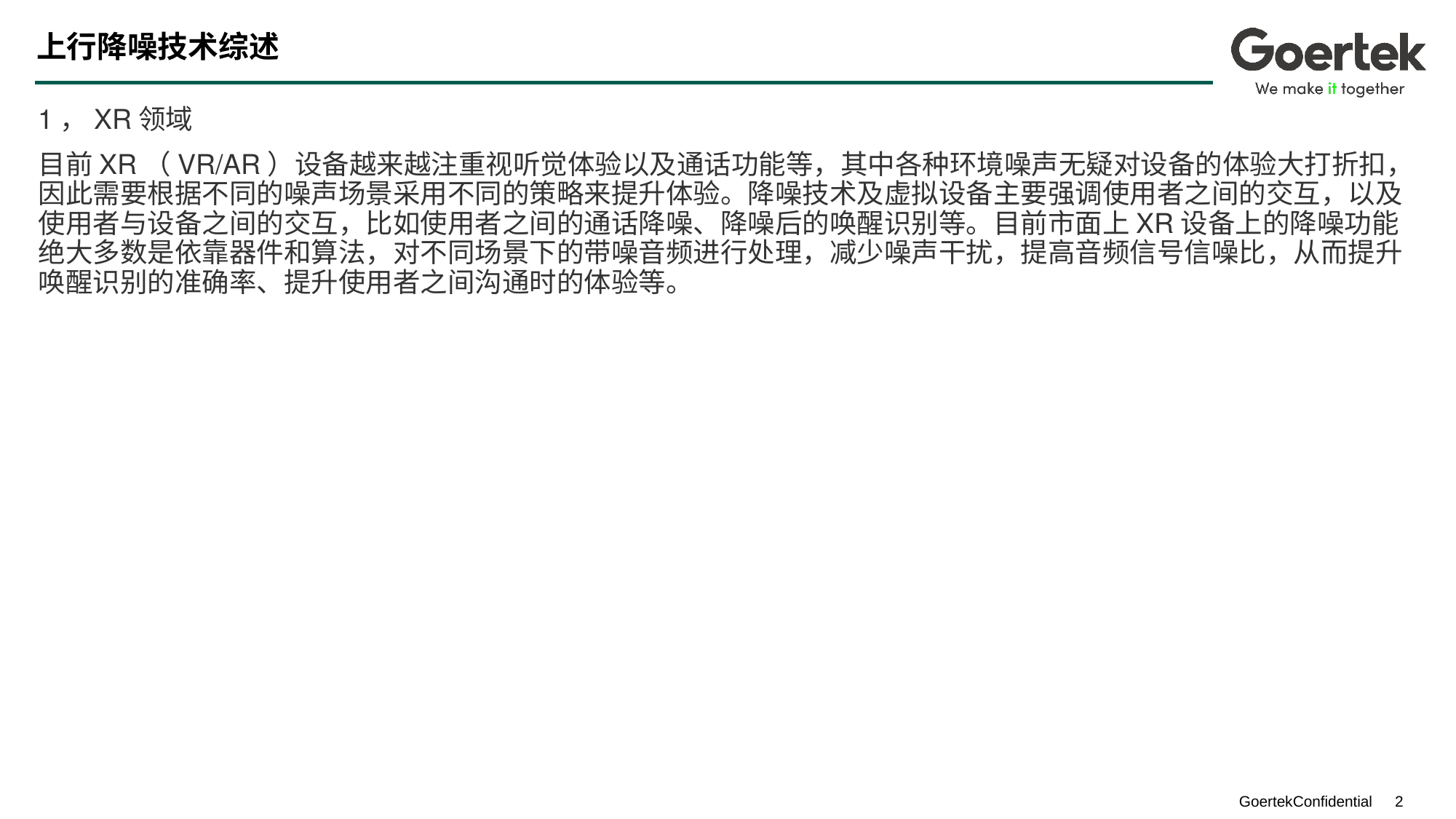

# 上行降噪技术综述
1，XR领域
目前XR（VR/AR）设备越来越注重视听觉体验以及通话功能等，其中各种环境噪声无疑对设备的体验大打折扣，因此需要根据不同的噪声场景采用不同的策略来提升体验。降噪技术及虚拟设备主要强调使用者之间的交互，以及使用者与设备之间的交互，比如使用者之间的通话降噪、降噪后的唤醒识别等。目前市面上XR设备上的降噪功能绝大多数是依靠器件和算法，对不同场景下的带噪音频进行处理，减少噪声干扰，提高音频信号信噪比，从而提升唤醒识别的准确率、提升使用者之间沟通时的体验等。